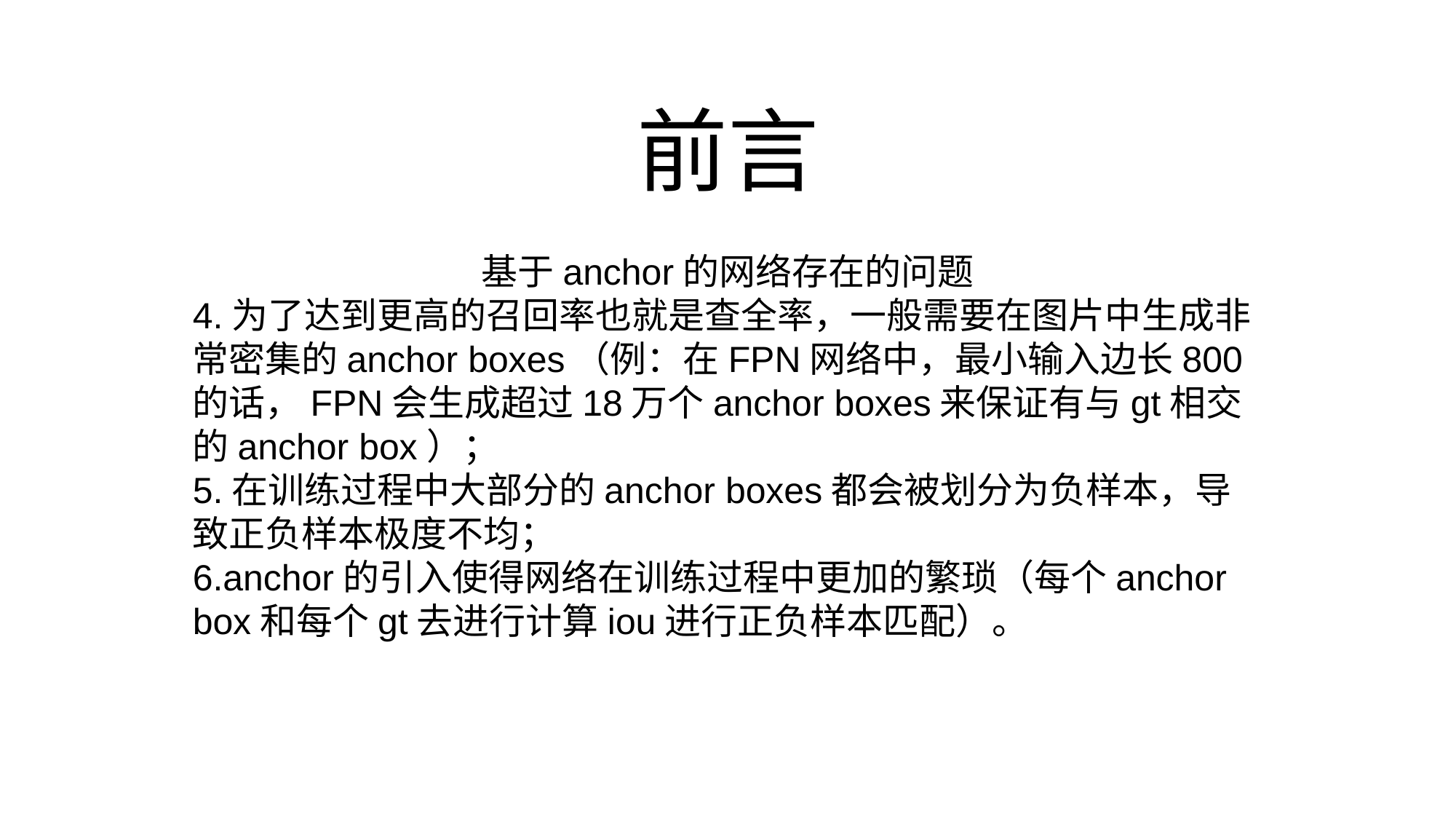

# 前言
基于anchor的网络存在的问题
4.为了达到更高的召回率也就是查全率，一般需要在图片中生成非常密集的anchor boxes（例：在FPN网络中，最小输入边长800的话，FPN会生成超过18万个anchor boxes来保证有与gt相交的anchor box）；
5.在训练过程中大部分的anchor boxes都会被划分为负样本，导致正负样本极度不均；
6.anchor的引入使得网络在训练过程中更加的繁琐（每个anchor box和每个gt去进行计算iou进行正负样本匹配）。